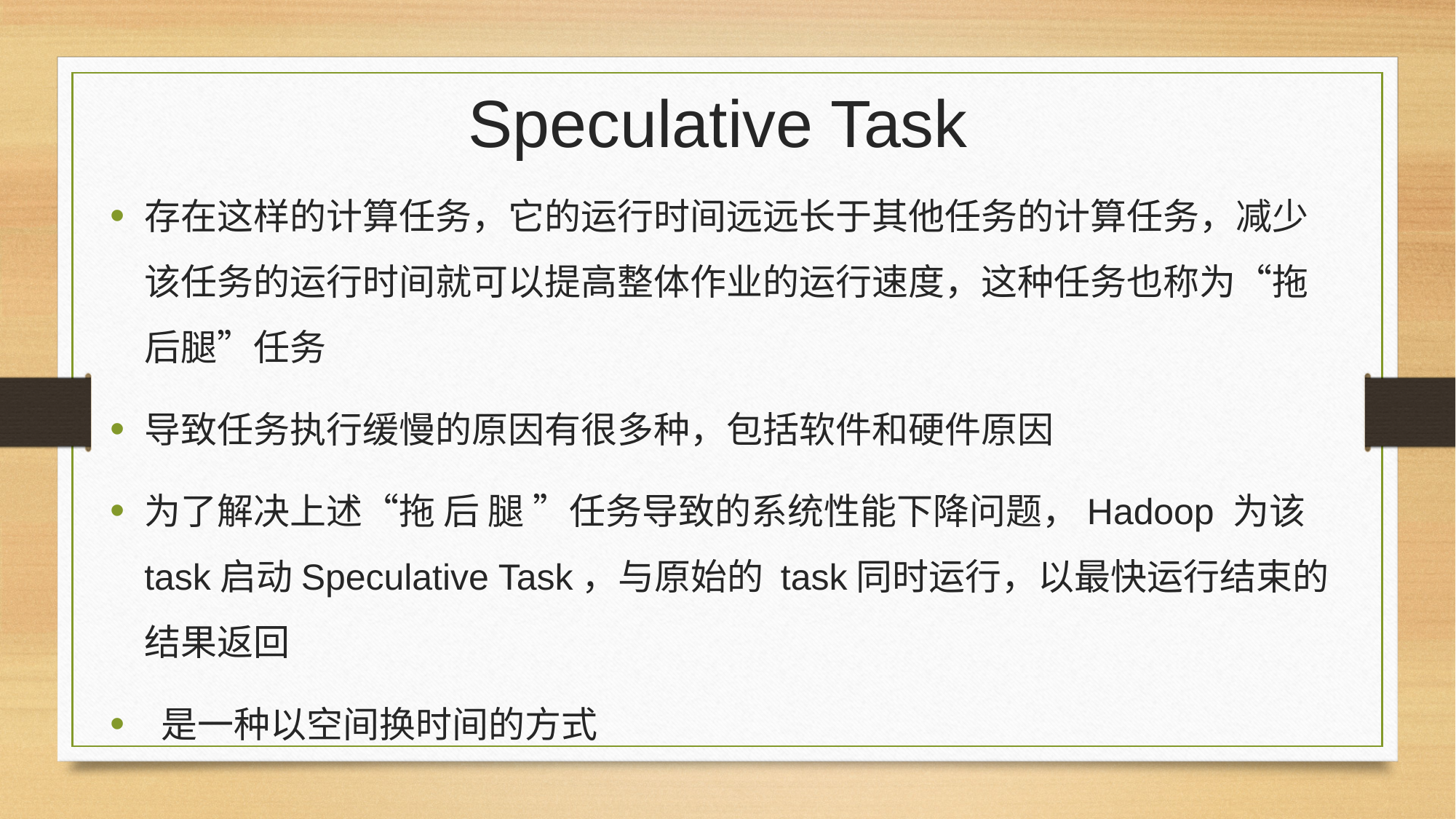

# Speculative Task
存在这样的计算任务，它的运行时间远远长于其他任务的计算任务，减少该任务的运行时间就可以提高整体作业的运行速度，这种任务也称为“拖后腿”任务
导致任务执行缓慢的原因有很多种，包括软件和硬件原因
为了解决上述“拖 后 腿 ”任务导致的系统性能下降问题，Hadoop 为该task启动Speculative Task，与原始的 task同时运行，以最快运行结束的结果返回
 是一种以空间换时间的方式